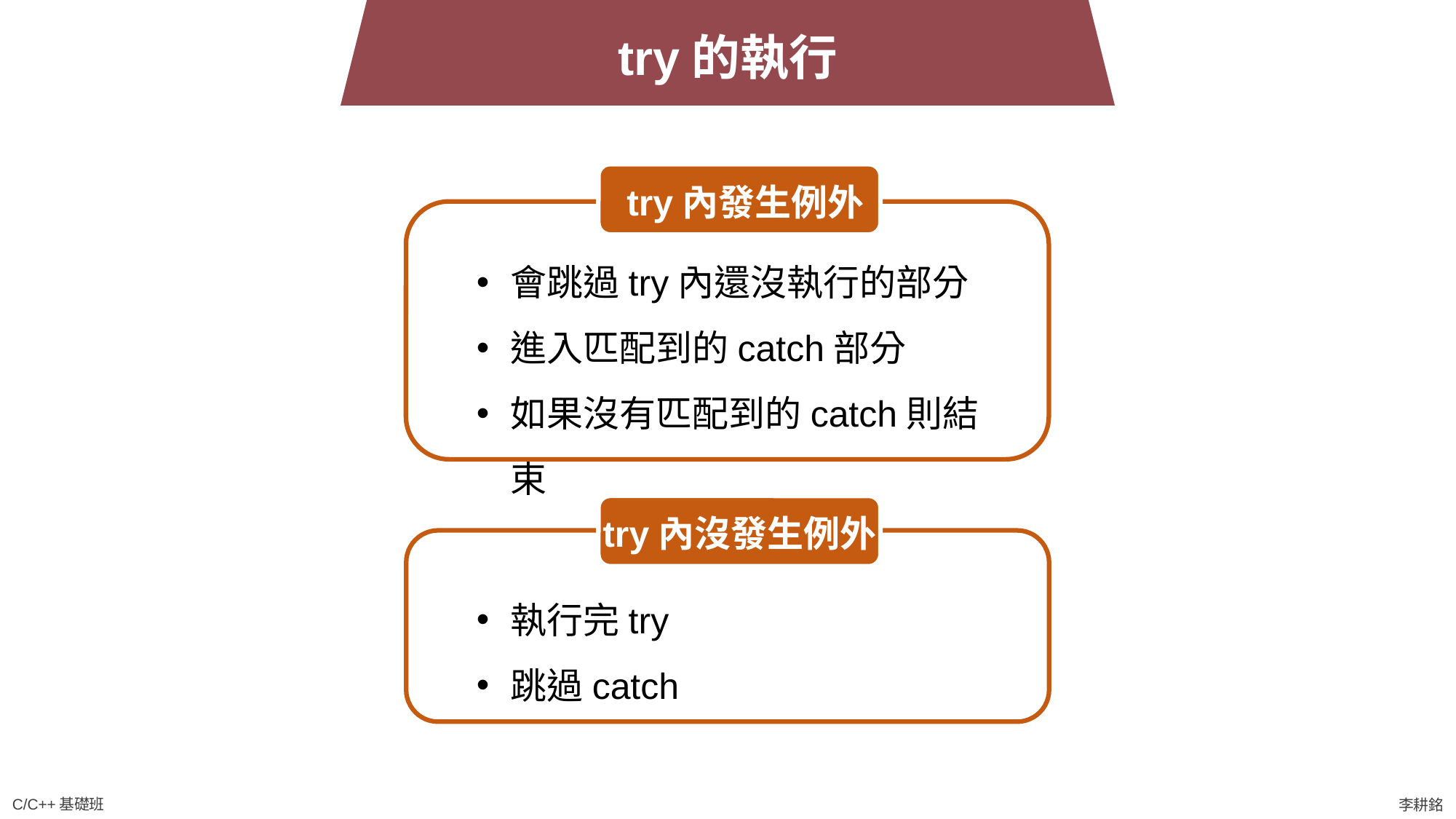

try的執行

try內發生例外

會跳過try內還沒執行的部分
進入匹配到的catch部分
如果沒有匹配到的catch則結束

try內沒發生例外

執行完try
跳過catch
C/C++基礎班
李耕銘